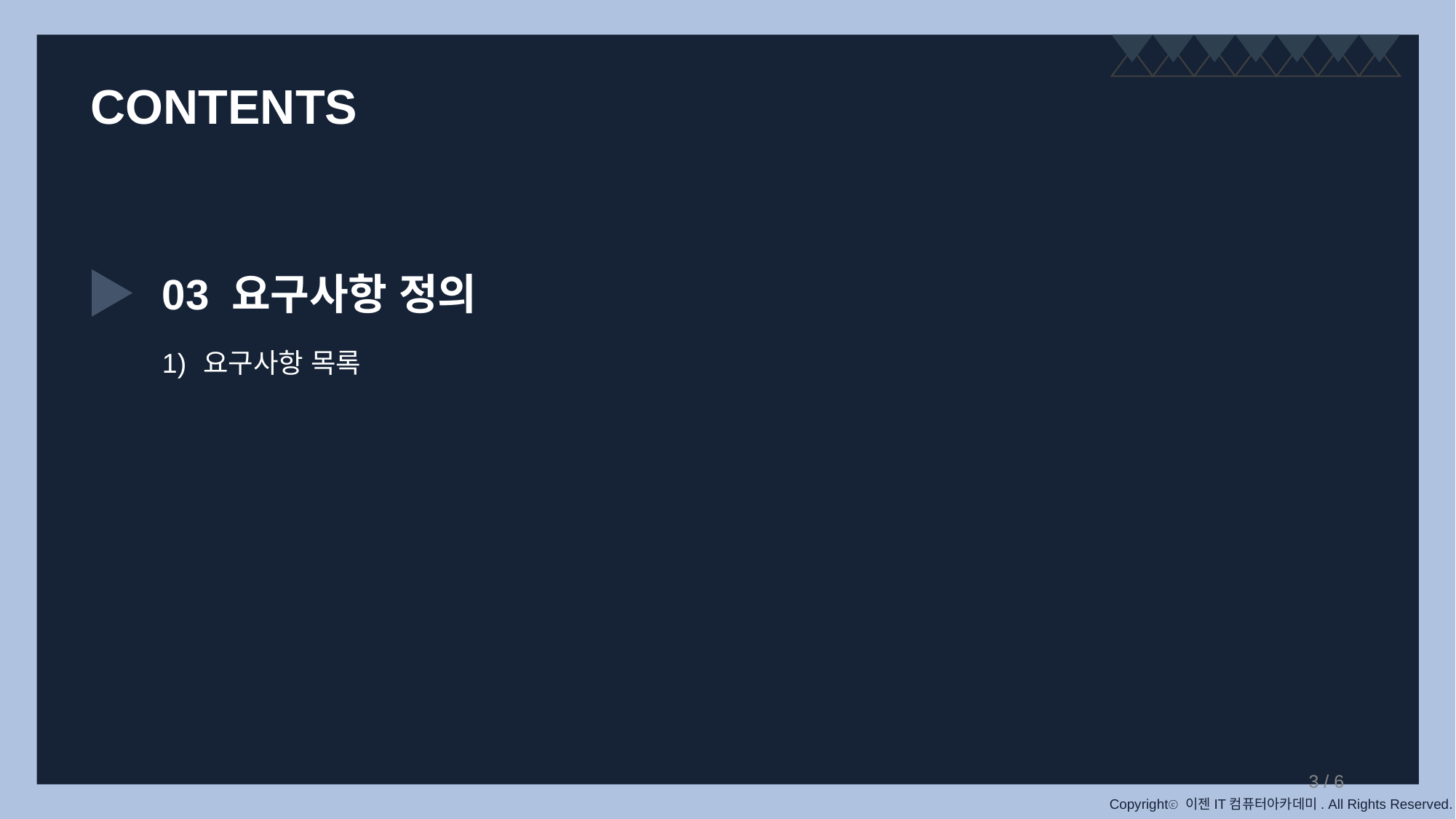

CONTENTS
03 요구사항 정의

요구사항 목록
3 / 6